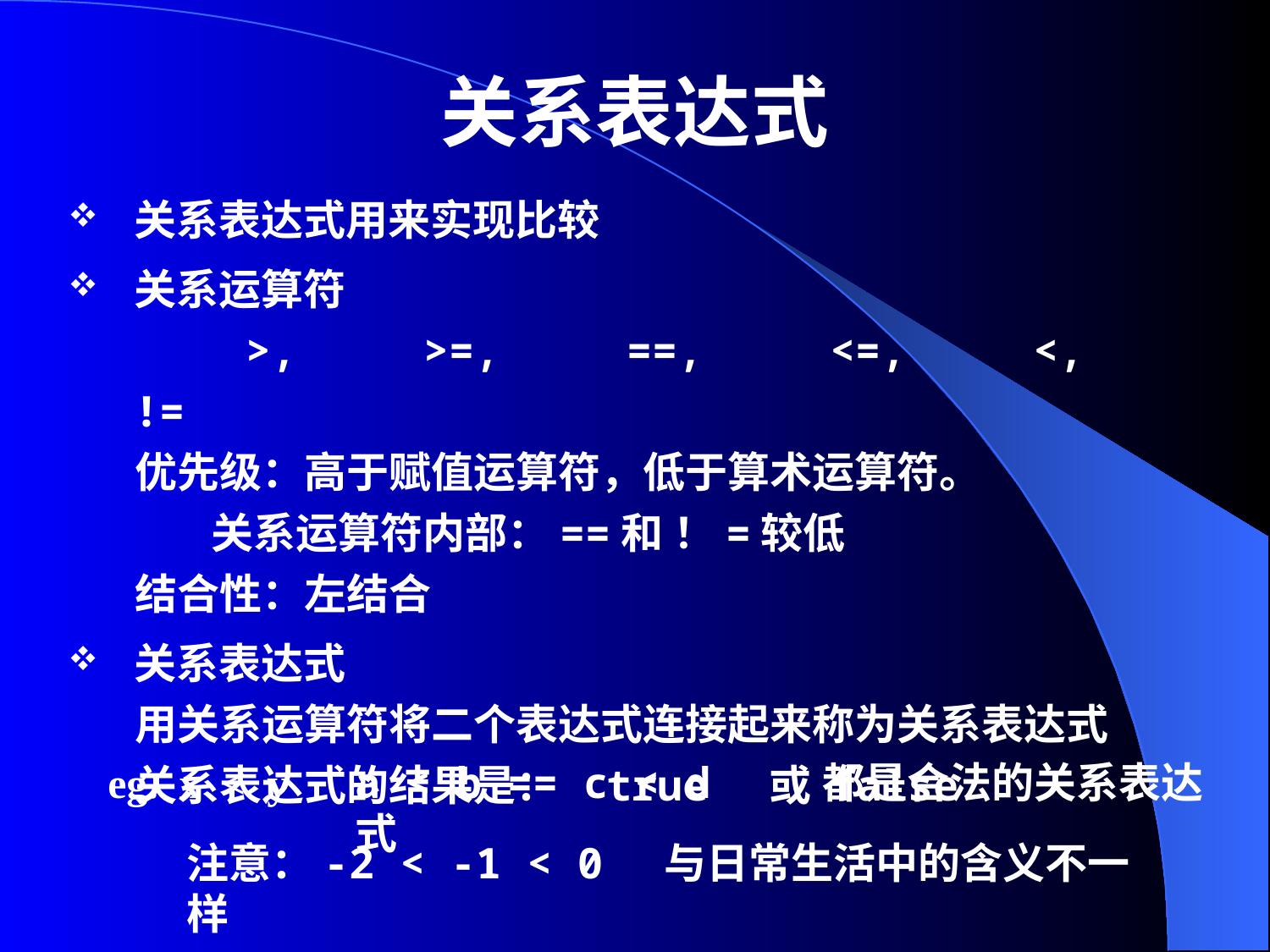

# 关系表达式
关系表达式用来实现比较
关系运算符
       >,     >=,     ==,     <=,     <,     !=
      优先级：高于赋值运算符，低于算术运算符。
              关系运算符内部：==和 ！=较低
      结合性：左结合
关系表达式
      用关系运算符将二个表达式连接起来称为关系表达式
      关系表达式的结果是：    true  或 false
eg.  x  <  y
a < b == c < d    都是合法的关系表达式
注意：-2 < -1 < 0  与日常生活中的含义不一样